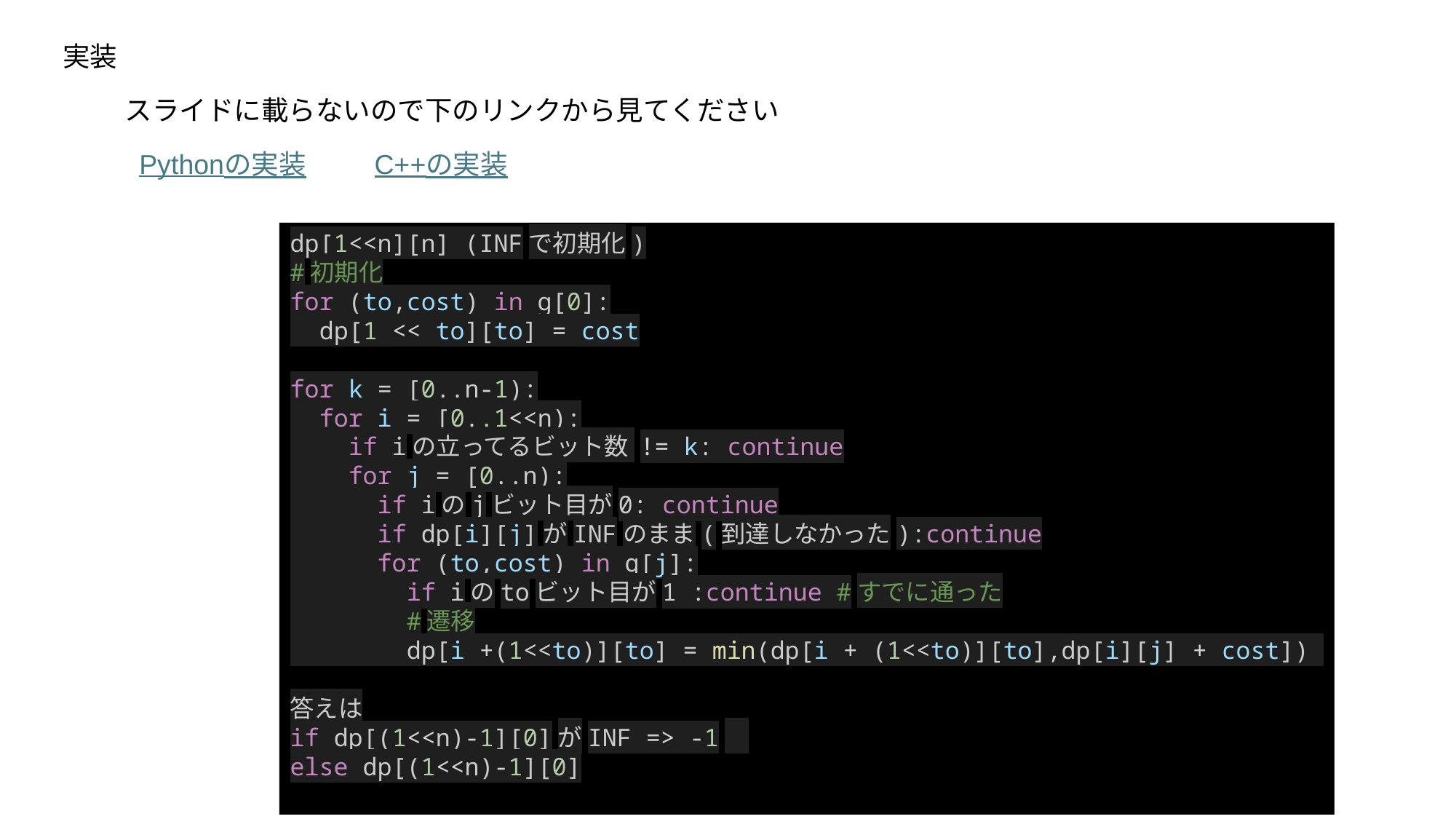

実装
スライドに載らないので下のリンクから見てください
Pythonの実装
C++の実装
dp[1<<n][n] (INFで初期化)
#初期化
for (to,cost) in g[0]:
  dp[1 << to][to] = cost
for k = [0..n-1):
  for i = [0..1<<n):
    if iの立ってるビット数 != k: continue
    for j = [0..n):
      if iのjビット目が0: continue
      if dp[i][j]がINFのまま(到達しなかった):continue
      for (to,cost) in g[j]:
        if iのtoビット目が1 :continue #すでに通った
        #遷移
        dp[i +(1<<to)][to] = min(dp[i + (1<<to)][to],dp[i][j] + cost])
答えは
if dp[(1<<n)-1][0]がINF => -1
else dp[(1<<n)-1][0]